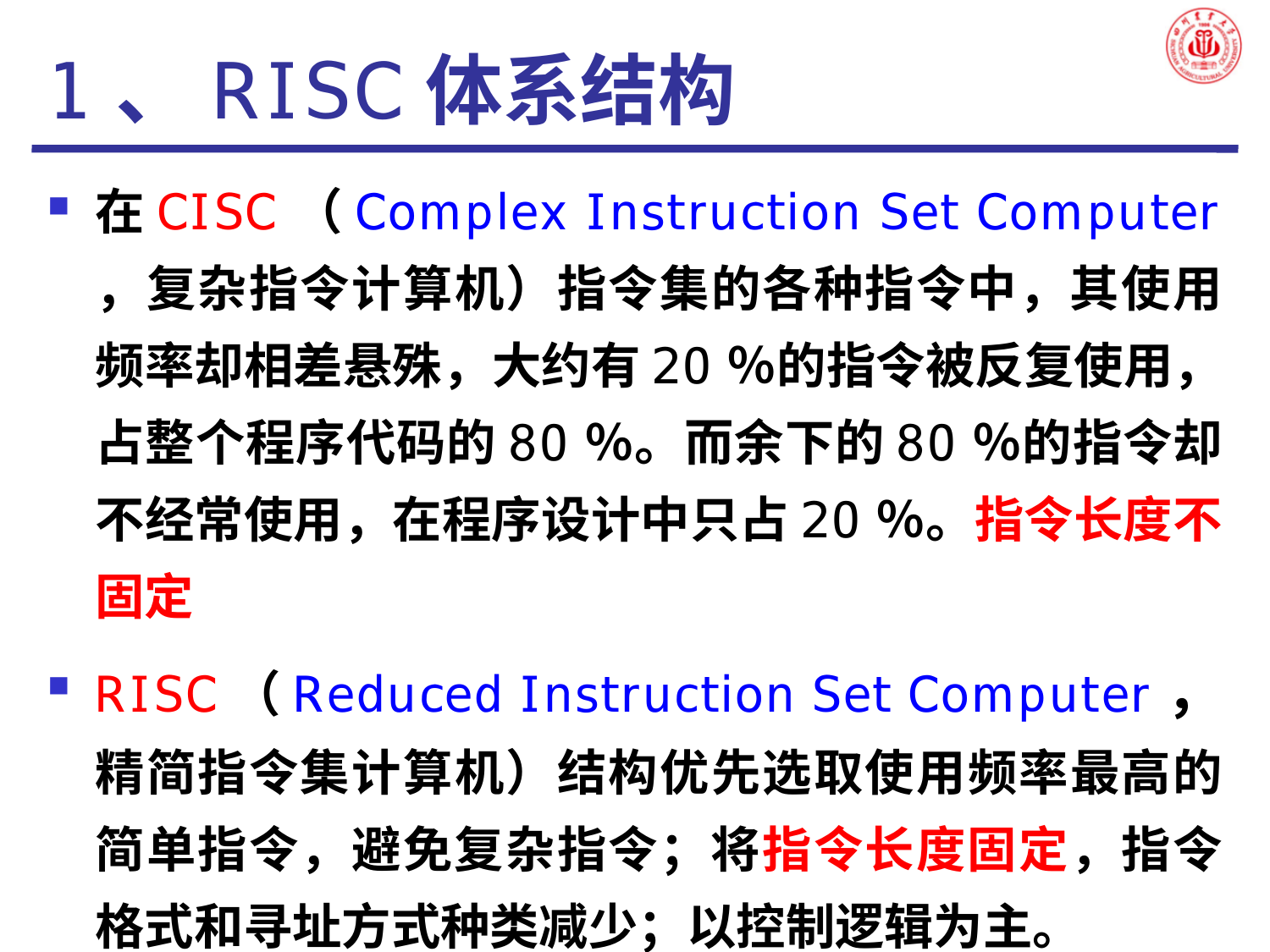

# 1、RISC体系结构
在CISC（Complex Instruction Set Computer ，复杂指令计算机）指令集的各种指令中，其使用频率却相差悬殊，大约有20％的指令被反复使用，占整个程序代码的80％。而余下的80％的指令却不经常使用，在程序设计中只占20％。指令长度不固定
RISC（Reduced Instruction Set Computer，精简指令集计算机）结构优先选取使用频率最高的简单指令，避免复杂指令；将指令长度固定，指令格式和寻址方式种类减少；以控制逻辑为主。